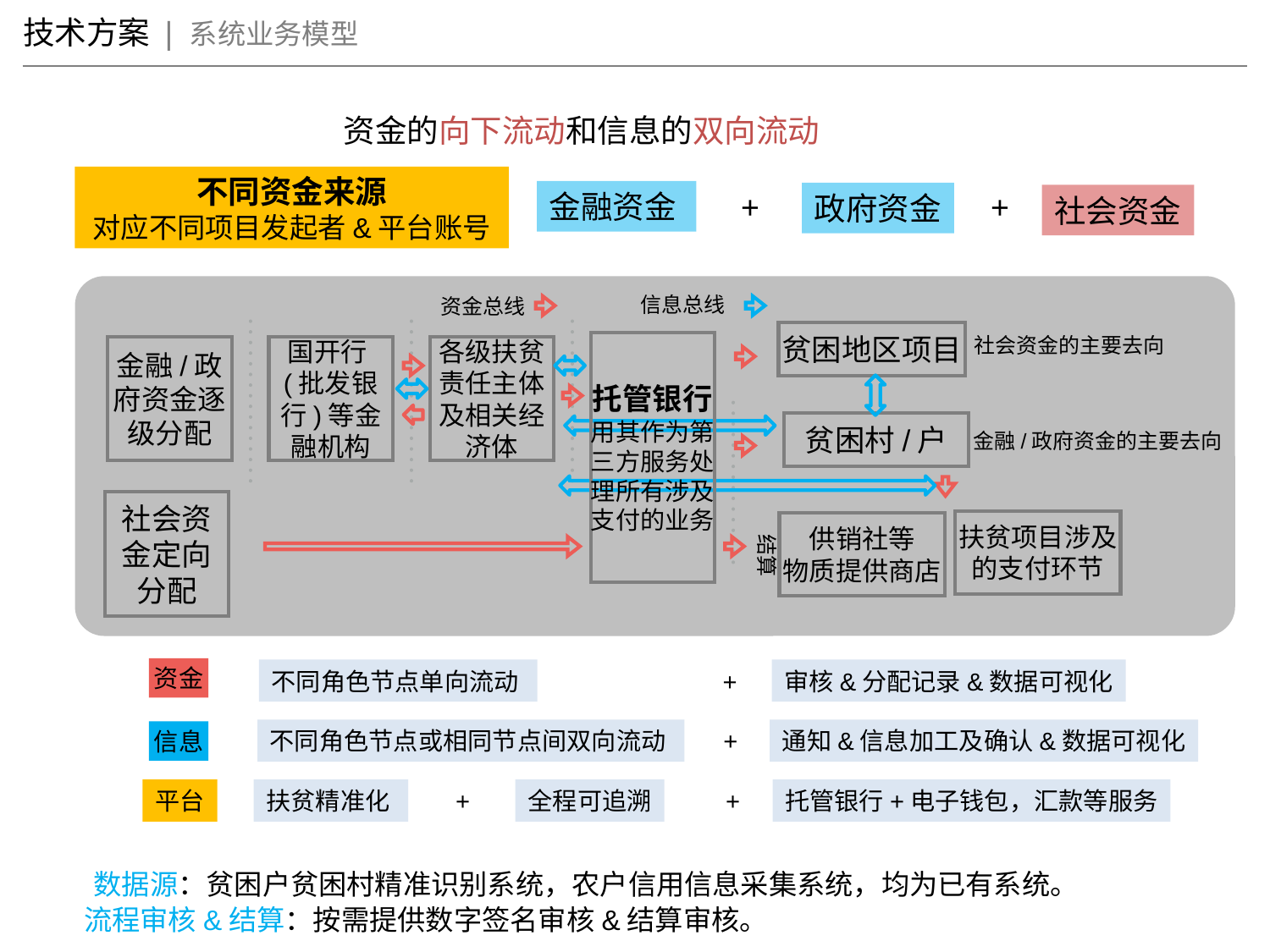

技术方案 | 系统业务模型
资金的向下流动和信息的双向流动
不同资金来源
对应不同项目发起者&平台账号
+
+
金融资金
政府资金
社会资金

信息总线
资金总线

贫困地区项目
社会资金的主要去向
托管银行
用其作为第三方服务处理所有涉及支付的业务
金融/政府资金逐级分配
国开行(批发银行)等金融机构
各级扶贫责任主体及相关经济体

贫困村/户

金融/政府资金的主要去向

社会资金定向分配
扶贫项目涉及的支付环节
供销社等
物质提供商店
结算

资金
不同角色节点单向流动
+
审核&分配记录&数据可视化
不同角色节点或相同节点间双向流动

+
通知&信息加工及确认&数据可视化
信息
平台
扶贫精准化
+
全程可追溯
+
托管银行+电子钱包，汇款等服务
数据源：贫困户贫困村精准识别系统，农户信用信息采集系统，均为已有系统。
流程审核&结算：按需提供数字签名审核&结算审核。